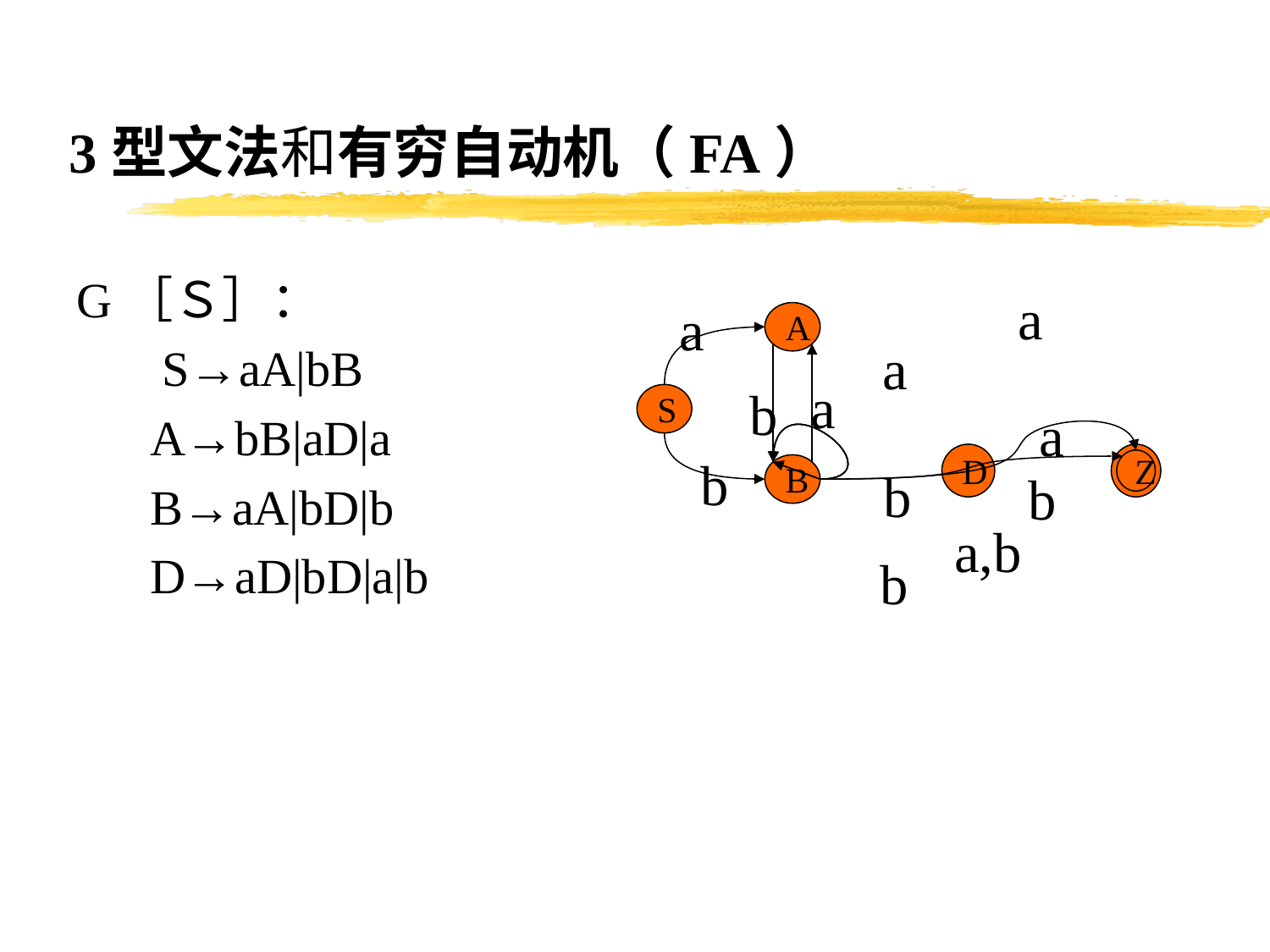

# 3型文法和有穷自动机（FA）
G［Ｓ］：
       S→aA|bB
      A→bB|aD|a
      B→aA|bD|b
      D→aD|bD|a|b
a
a
A
a

a
b
S
a
b
D

Z
b
B
b
a,b
b